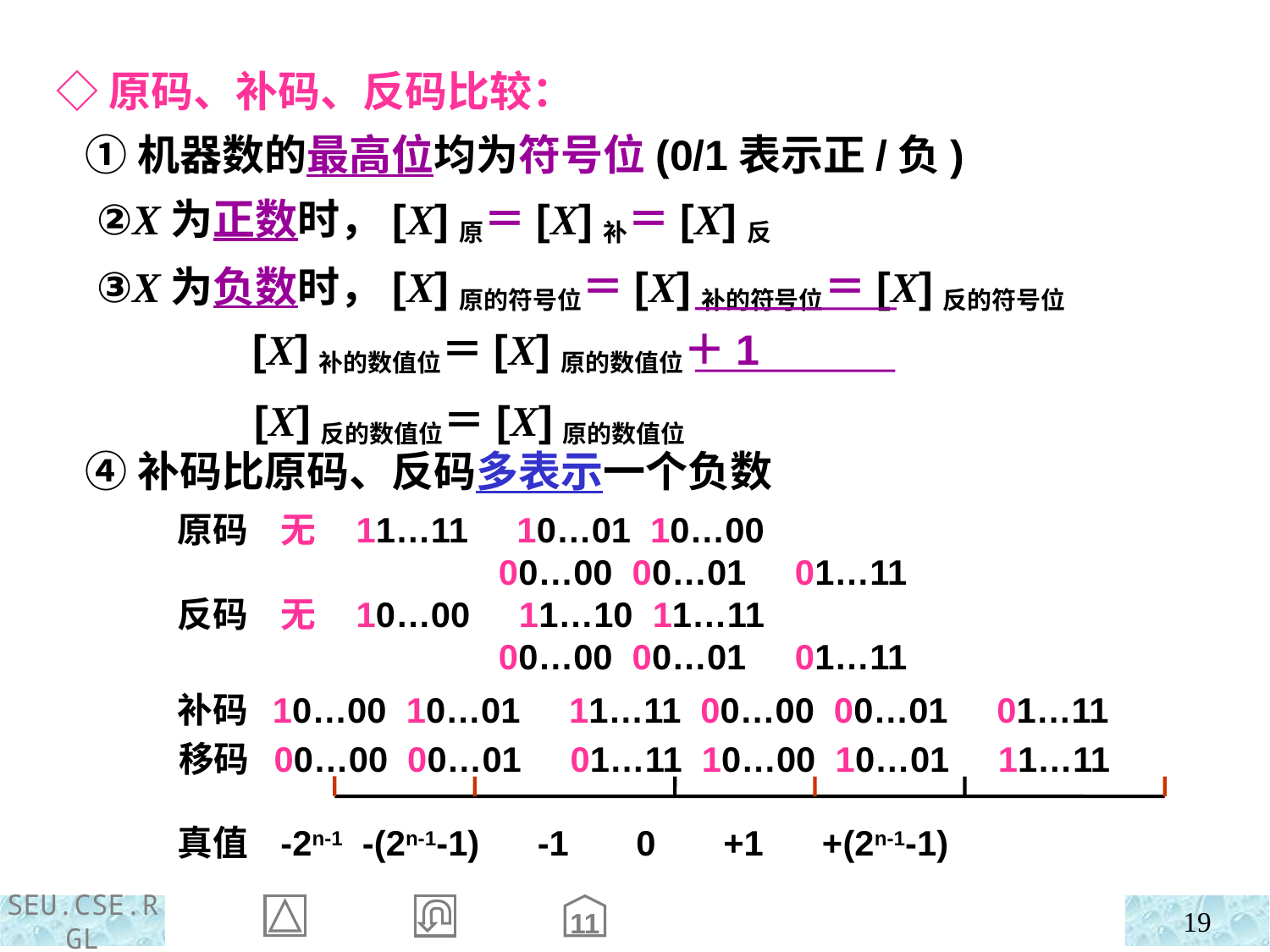

◇原码、补码、反码比较：
     ①机器数的最高位均为符号位(0/1表示正/负)
     ②X为正数时，[X]原＝[X]补＝[X]反
     ③X为负数时，[X]原的符号位＝[X]补的符号位＝[X]反的符号位
                   [X]补的数值位＝[X]原的数值位＋1
                   [X]反的数值位＝[X]原的数值位

     ④补码比原码、反码多表示一个负数
原码    无    11…11     10…01  10…00
                                 00…00  00…01     01…11
反码    无    10…00     11…10  11…11
                                 00…00  00…01     01…11
补码  10…00  10…01     11…11  00…00  00…01     01…11

真值   -2n-1  -(2n-1-1)      -1       0       +1      +(2n-1-1)

移码  00…00  00…01     01…11  10…00  10…01     11…11
11

19